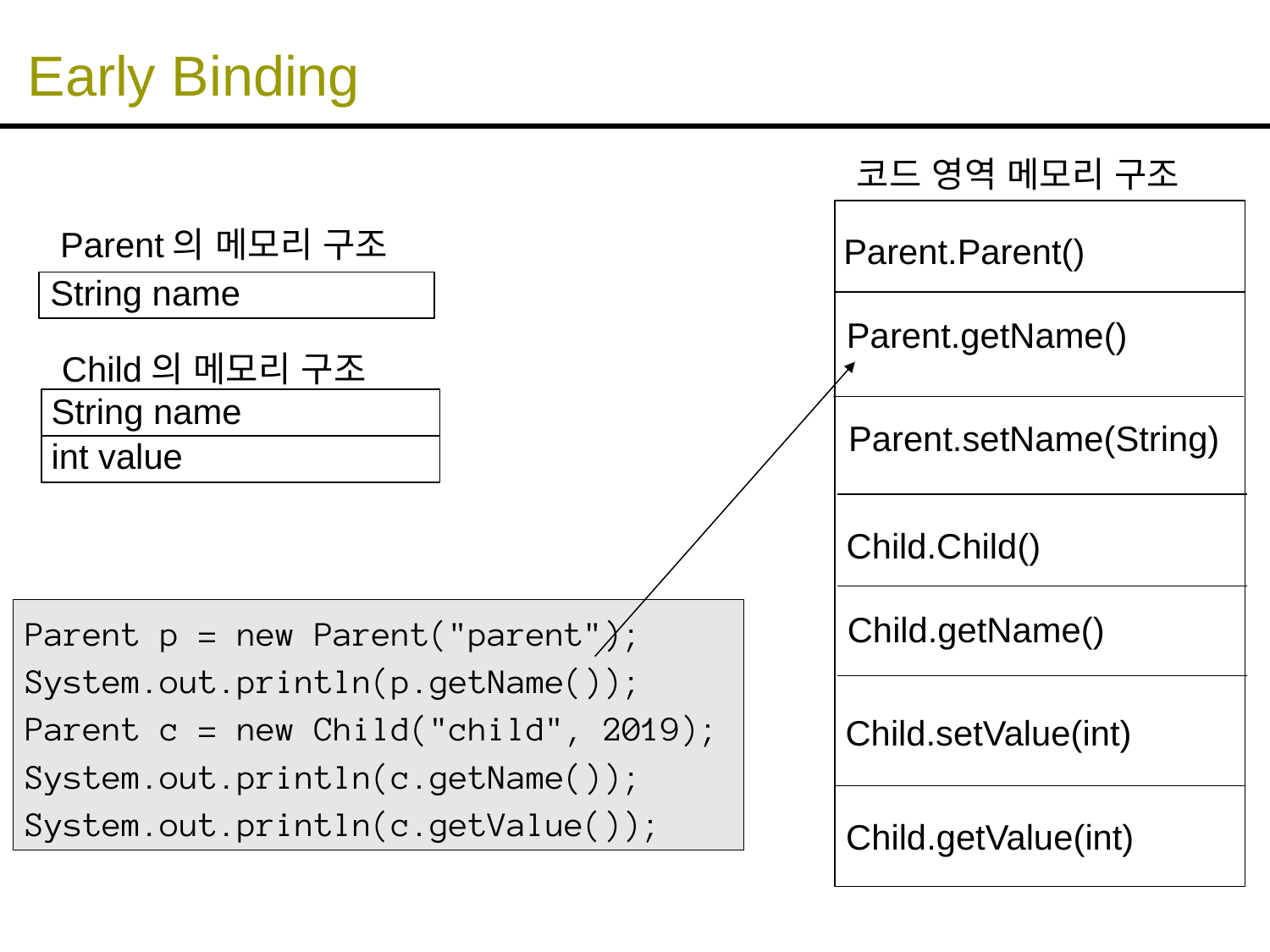

# Early Binding
코드 영역 메모리 구조

Parent의 메모리 구조
Parent.Parent()
String name

Parent.getName()
Child의 메모리 구조
String name

Parent.setName(String)
int value

Child.Child()
Parent p = new Parent("parent");
System.out.println(p.getName());
Parent c = new Child("child", 2019);
System.out.println(c.getName());
System.out.println(c.getValue());
Child.getName()
Child.setValue(int)
Child.getValue(int)